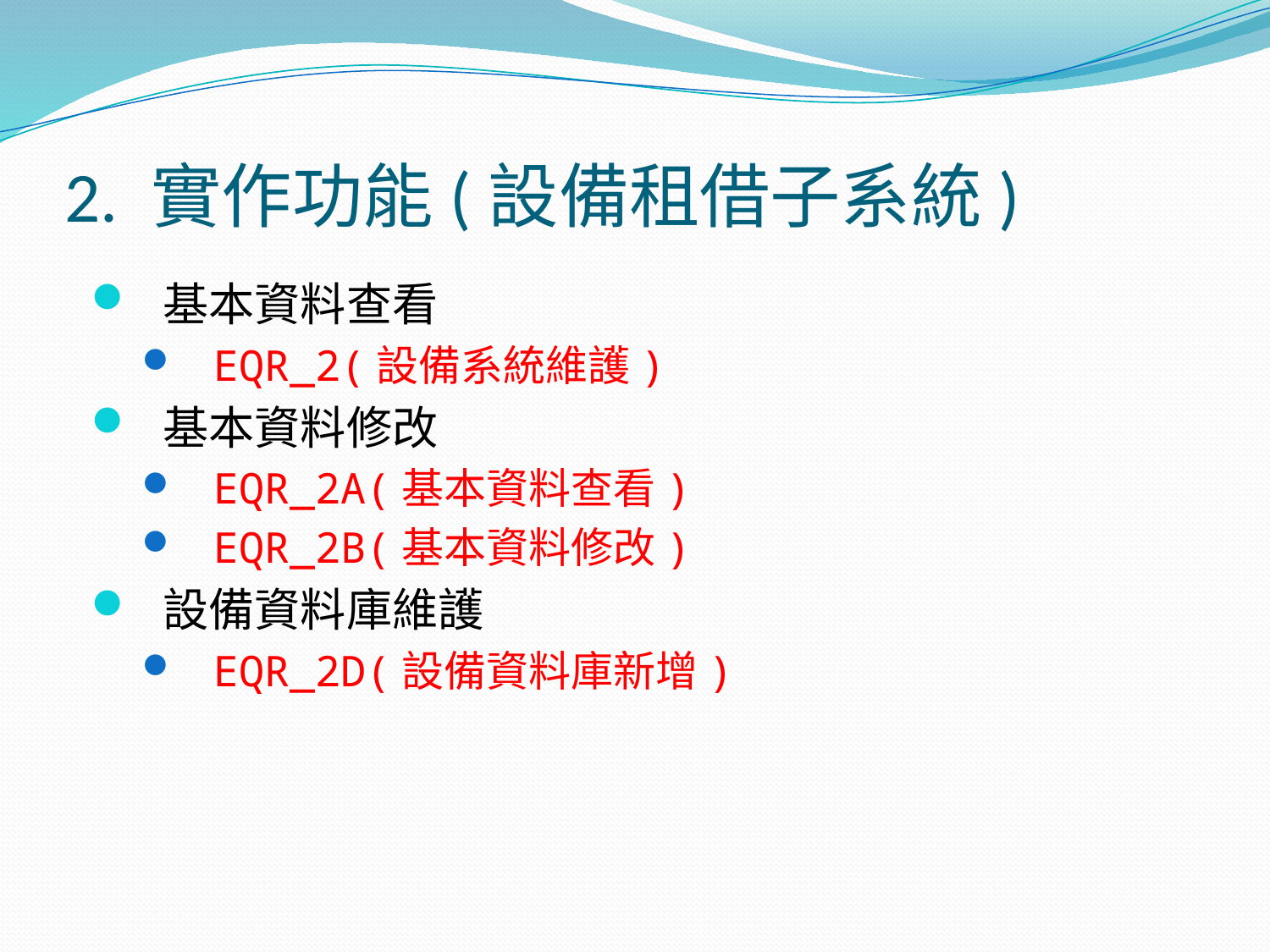

# 2. 實作功能(設備租借子系統)
基本資料查看
EQR_2(設備系統維護)
基本資料修改
EQR_2A(基本資料查看)
EQR_2B(基本資料修改)
設備資料庫維護
EQR_2D(設備資料庫新增)